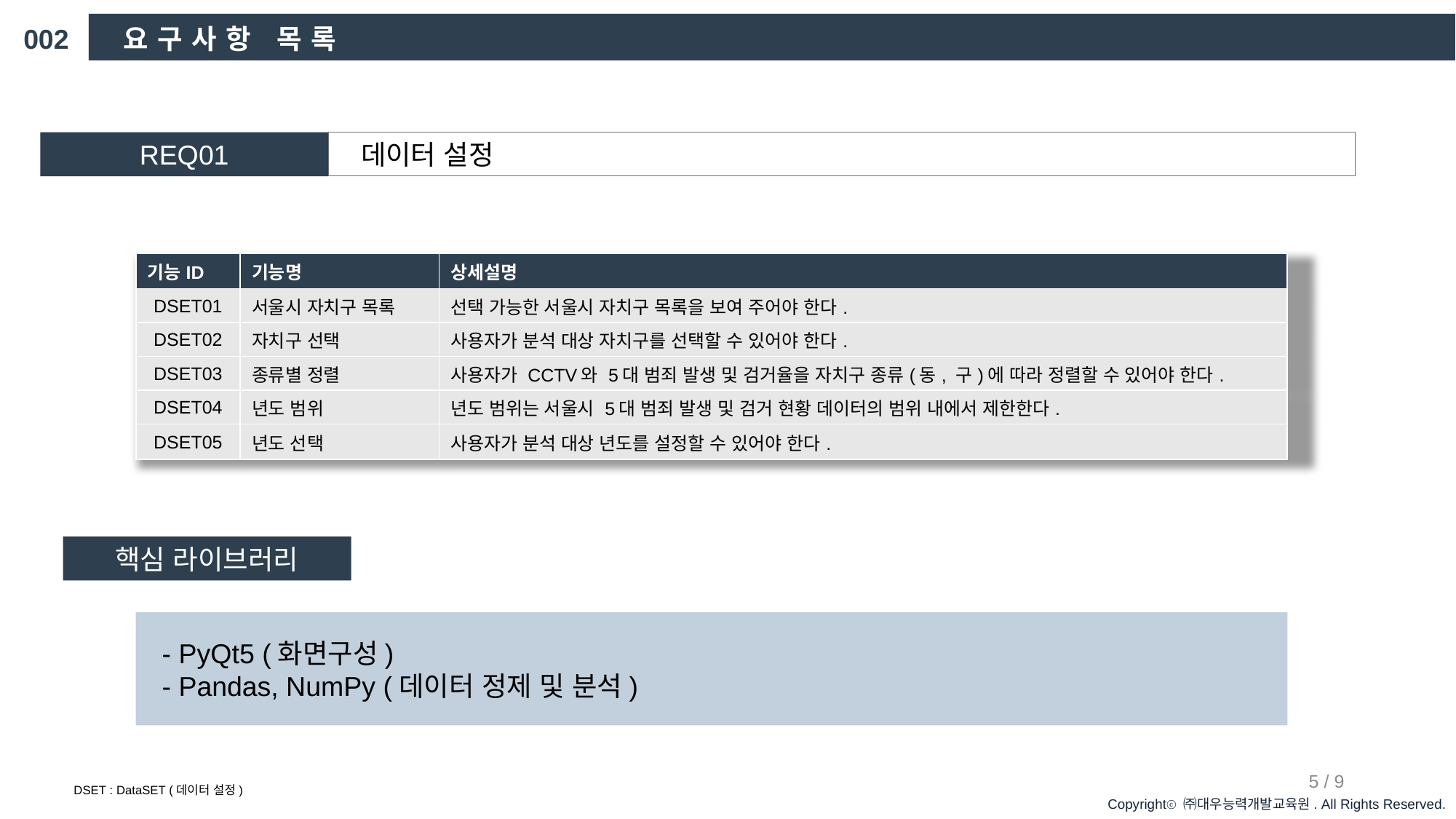

002
요구사항 목록
REQ01
  데이터 설정
| 기능ID | 기능명 | 상세설명 |
| --- | --- | --- |
| DSET01 | 서울시 자치구 목록 | 선택 가능한 서울시 자치구 목록을 보여 주어야 한다. |
| DSET02 | 자치구 선택 | 사용자가 분석 대상 자치구를 선택할 수 있어야 한다. |
| DSET03 | 종류별 정렬 | 사용자가 CCTV와 5대 범죄 발생 및 검거율을 자치구 종류(동, 구)에 따라 정렬할 수 있어야 한다. |
| DSET04 | 년도 범위 | 년도 범위는 서울시 5대 범죄 발생 및 검거 현황 데이터의 범위 내에서 제한한다. |
| DSET05 | 년도 선택 | 사용자가 분석 대상 년도를 설정할 수 있어야 한다. |
핵심 라이브러리
  - PyQt5 (화면구성)
  - Pandas, NumPy (데이터 정제 및 분석)
5 / 9
DSET : DataSET (데이터 설정)